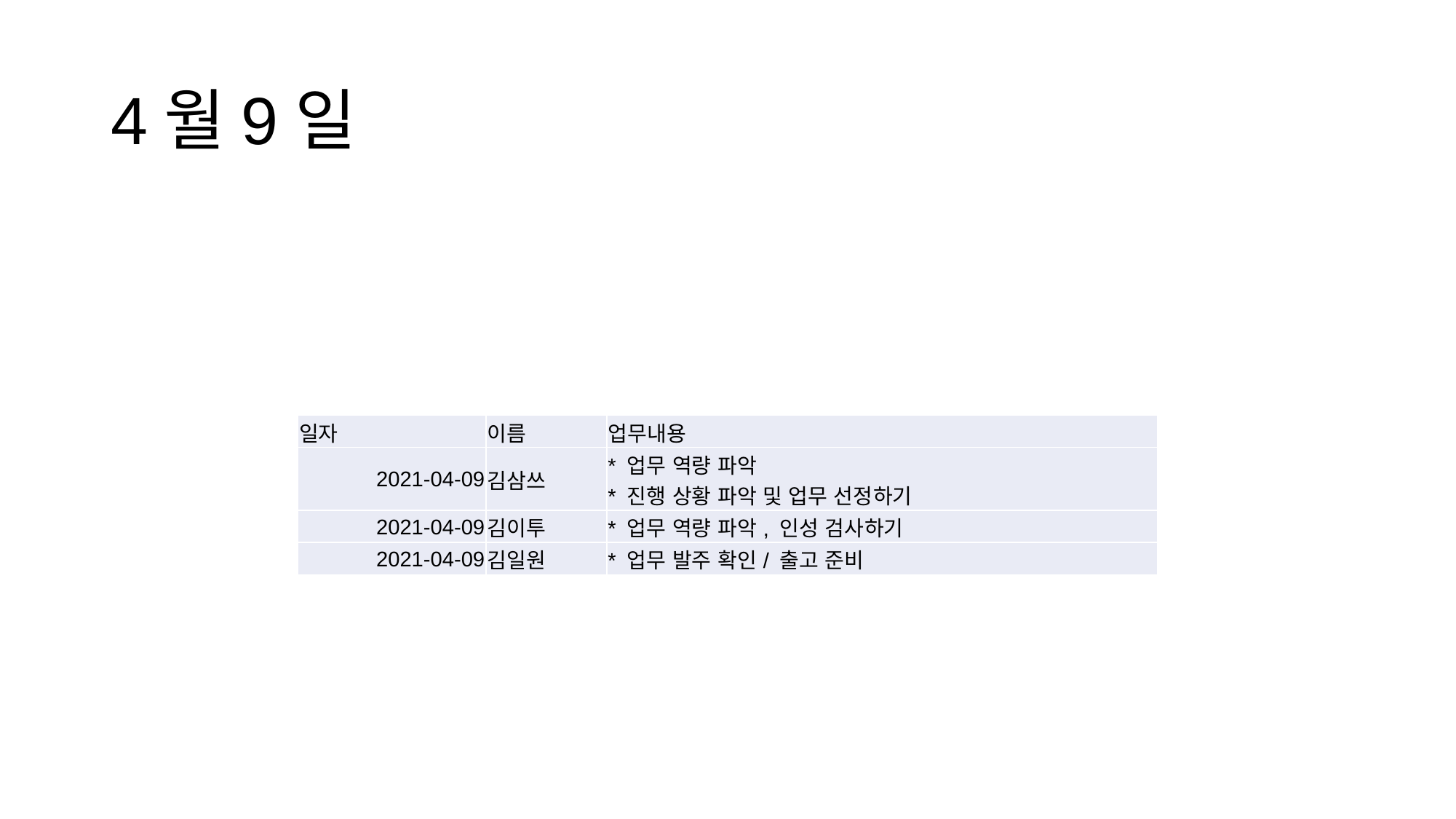

# 4월9일
| 일자 | 이름 | 업무내용 |
| --- | --- | --- |
| 2021-04-09 | 김삼쓰 | \* 업무 역량 파악 \* 진행 상황 파악 및 업무 선정하기 |
| 2021-04-09 | 김이투 | \* 업무 역량 파악, 인성 검사하기 |
| 2021-04-09 | 김일원 | \* 업무 발주 확인/ 출고 준비 |